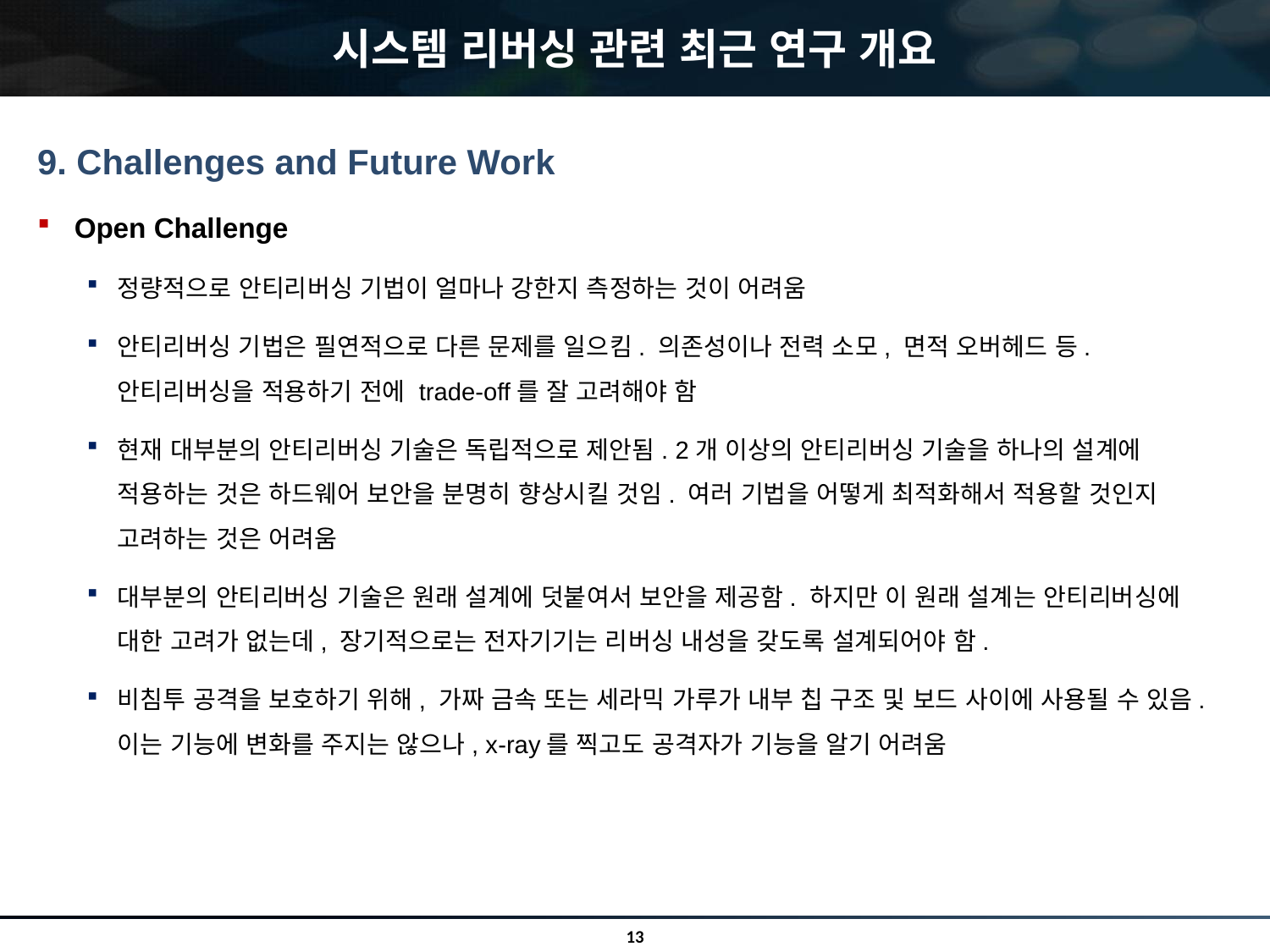

# 시스템 리버싱 관련 최근 연구 개요
9. Challenges and Future Work
Open Challenge
정량적으로 안티리버싱 기법이 얼마나 강한지 측정하는 것이 어려움
안티리버싱 기법은 필연적으로 다른 문제를 일으킴. 의존성이나 전력 소모, 면적 오버헤드 등. 안티리버싱을 적용하기 전에 trade-off를 잘 고려해야 함
현재 대부분의 안티리버싱 기술은 독립적으로 제안됨. 2개 이상의 안티리버싱 기술을 하나의 설계에 적용하는 것은 하드웨어 보안을 분명히 향상시킬 것임. 여러 기법을 어떻게 최적화해서 적용할 것인지 고려하는 것은 어려움
대부분의 안티리버싱 기술은 원래 설계에 덧붙여서 보안을 제공함. 하지만 이 원래 설계는 안티리버싱에 대한 고려가 없는데, 장기적으로는 전자기기는 리버싱 내성을 갖도록 설계되어야 함.
비침투 공격을 보호하기 위해, 가짜 금속 또는 세라믹 가루가 내부 칩 구조 및 보드 사이에 사용될 수 있음. 이는 기능에 변화를 주지는 않으나, x-ray를 찍고도 공격자가 기능을 알기 어려움